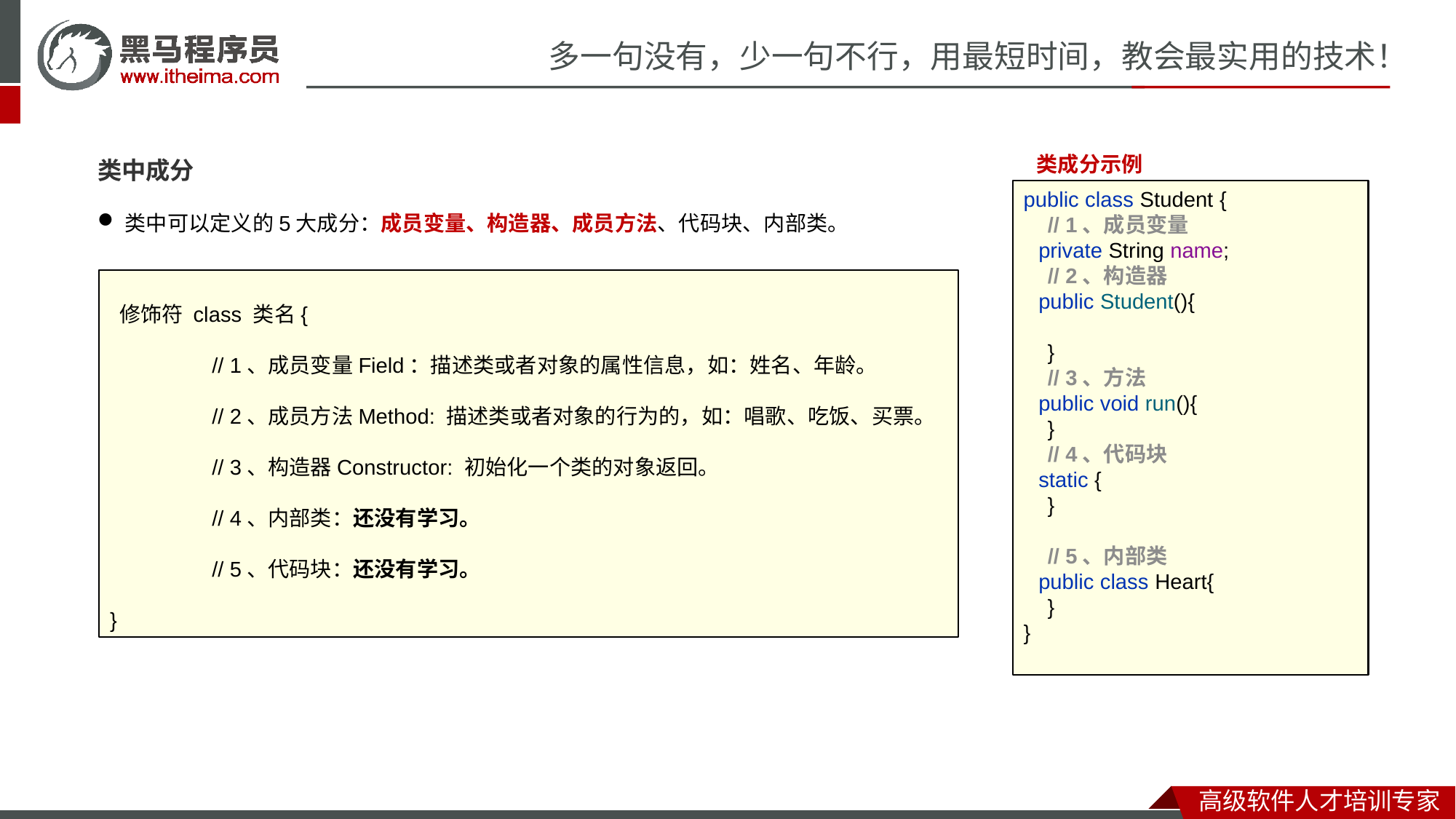

类中成分
类中可以定义的5大成分：成员变量、构造器、成员方法、代码块、内部类。
类成分示例
public class Student {
    // 1、成员变量
  private String name;
    // 2、构造器
  public Student(){
    }
    // 3、方法
  public void run(){
    }
    // 4、代码块
  static {
    }
    // 5、内部类
  public class Heart{
    }
}

 修饰符 class 类名{
                 // 1、成员变量Field：描述类或者对象的属性信息，如：姓名、年龄。
                 // 2、成员方法Method: 描述类或者对象的行为的，如：唱歌、吃饭、买票。
                 // 3、构造器Constructor: 初始化一个类的对象返回。
                 // 4、内部类：还没有学习。
                 // 5、代码块：还没有学习。
}